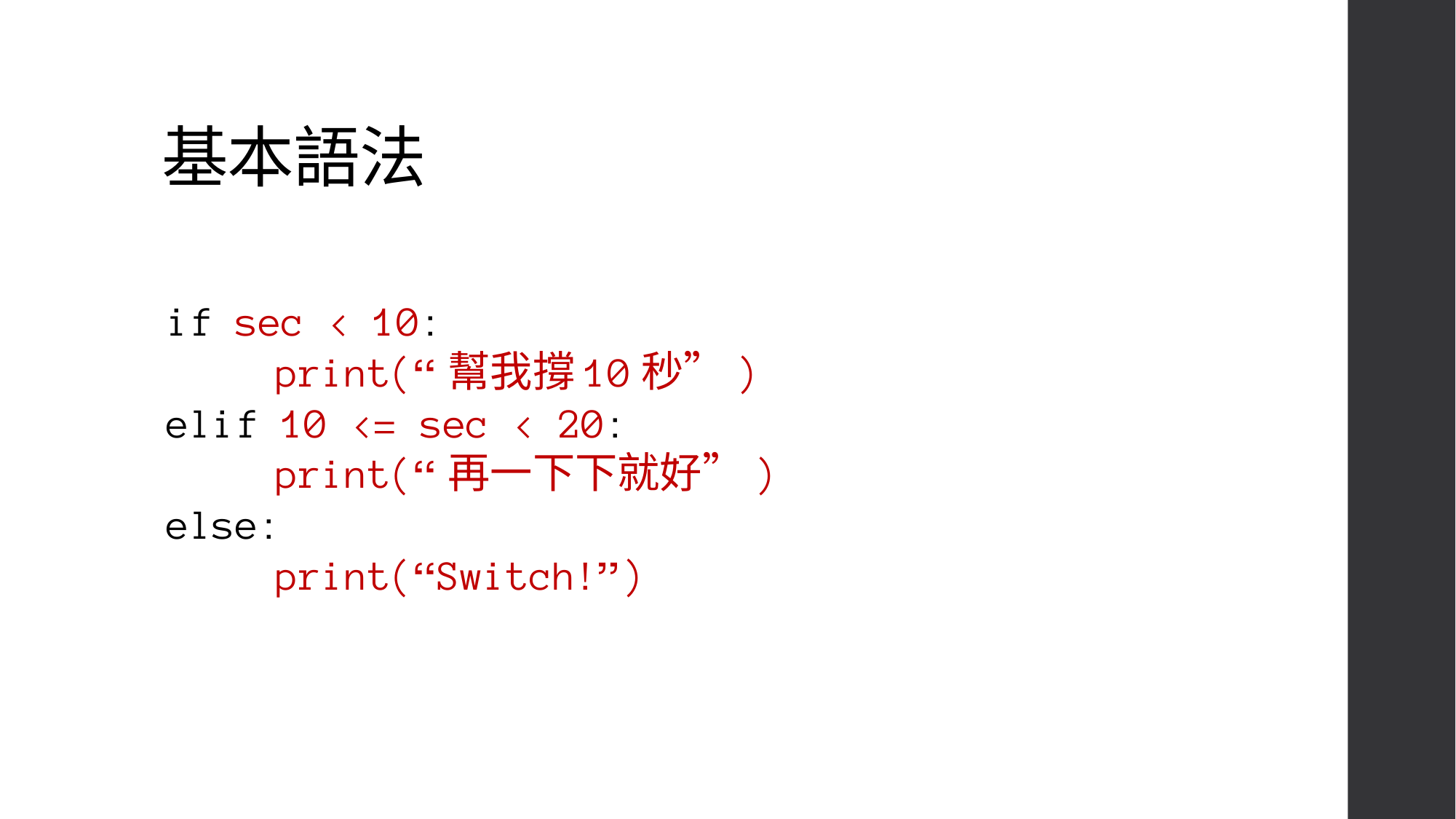

# 基本語法
if sec < 10:
	print(“幫我撐10秒”)
elif 10 <= sec < 20:
	print(“再一下下就好”)
else:
	print(“Switch!”)